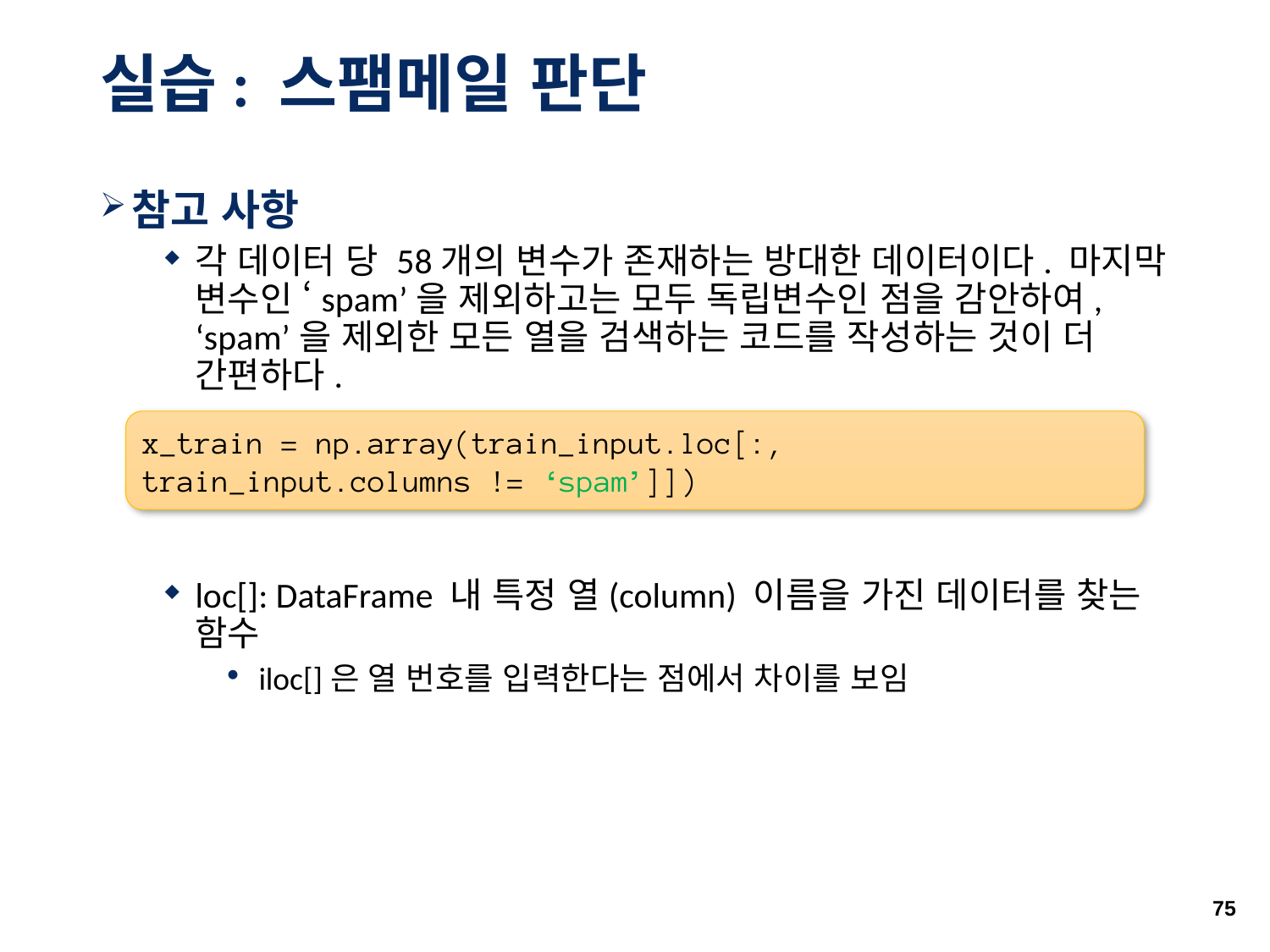

# 실습: 스팸메일 판단
참고 사항
각 데이터 당 58개의 변수가 존재하는 방대한 데이터이다. 마지막 변수인 ‘spam’을 제외하고는 모두 독립변수인 점을 감안하여, ‘spam’을 제외한 모든 열을 검색하는 코드를 작성하는 것이 더 간편하다.

loc[]: DataFrame 내 특정 열(column) 이름을 가진 데이터를 찾는 함수
iloc[]은 열 번호를 입력한다는 점에서 차이를 보임

x_train = np.array(train_input.loc[:, train_input.columns != ‘spam’]])
75